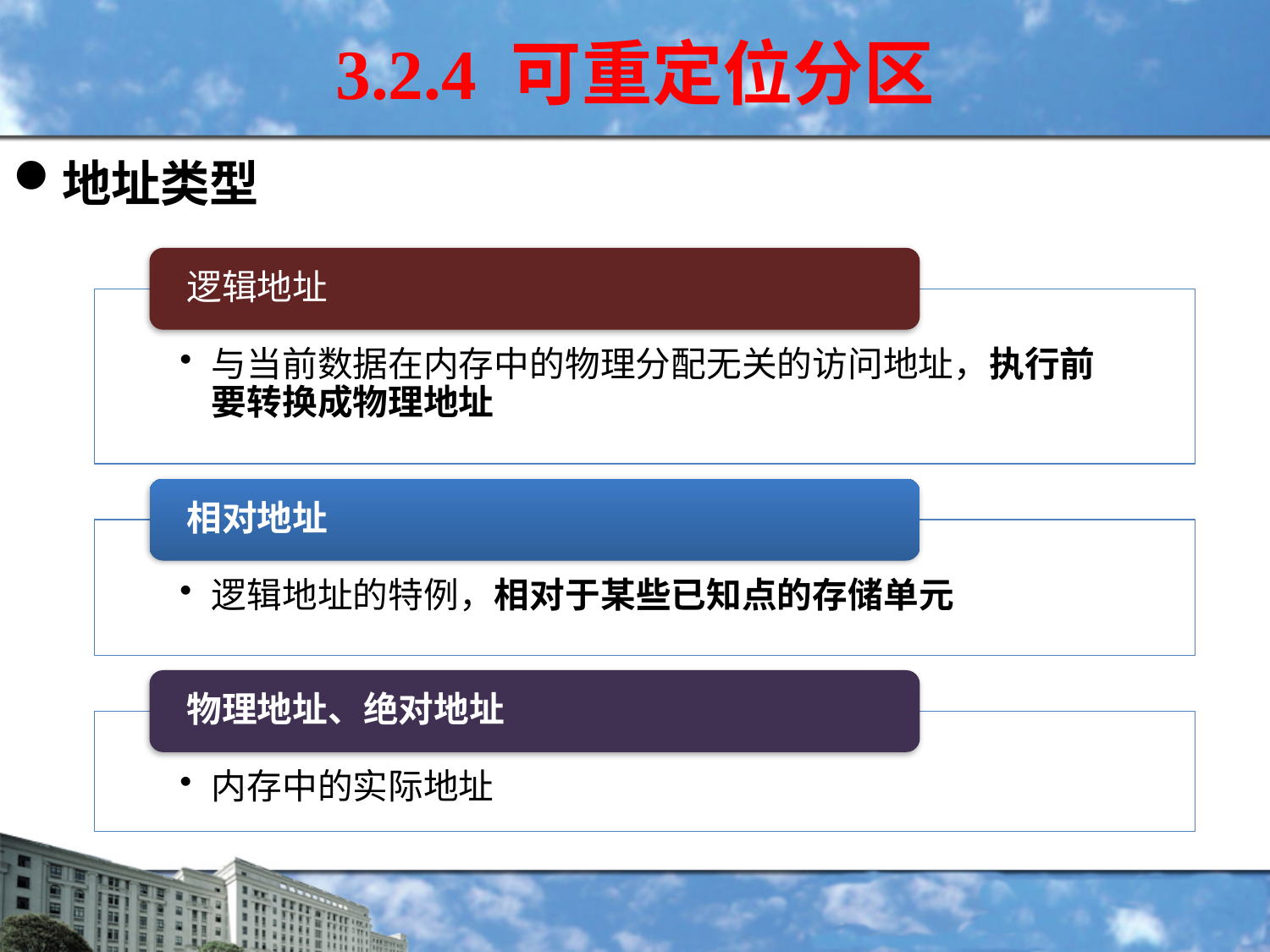

3.2.4 可重定位分区
地址类型

与当前数据在内存中的物理分配无关的访问地址，执行前要转换成物理地址
逻辑地址
逻辑地址的特例，相对于某些已知点的存储单元
相对地址
内存中的实际地址
物理地址、绝对地址